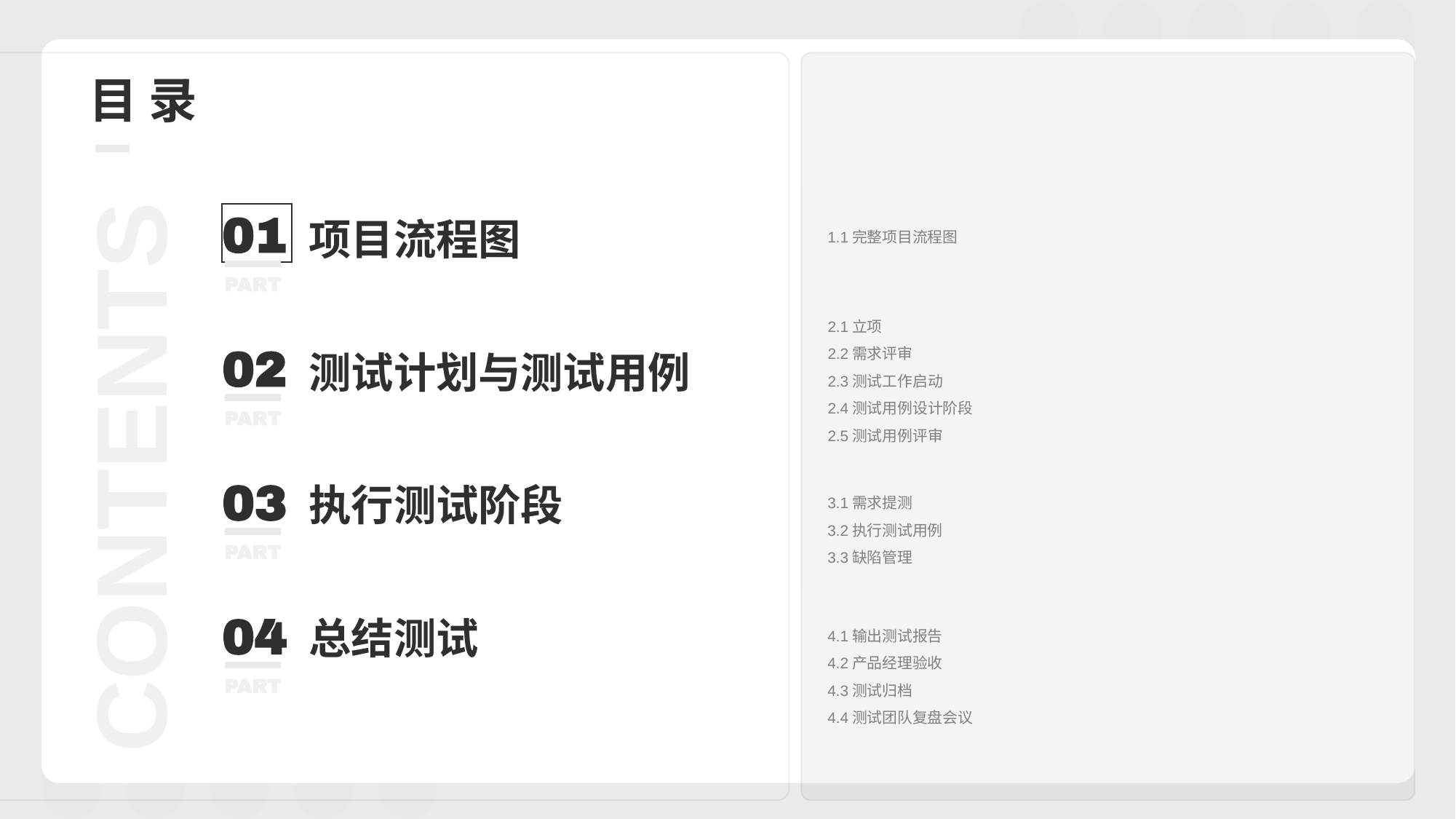

目 录
CONTENTS
01
PART
项目流程图
1.1完整项目流程图
2.1立项
2.2需求评审
2.3测试工作启动
2.4测试用例设计阶段
2.5测试用例评审

02
PART
测试计划与测试用例
03
PART
执行测试阶段
3.1需求提测
3.2执行测试用例
3.3缺陷管理
04
PART
总结测试
4.1输出测试报告
4.2产品经理验收
4.3测试归档
4.4测试团队复盘会议